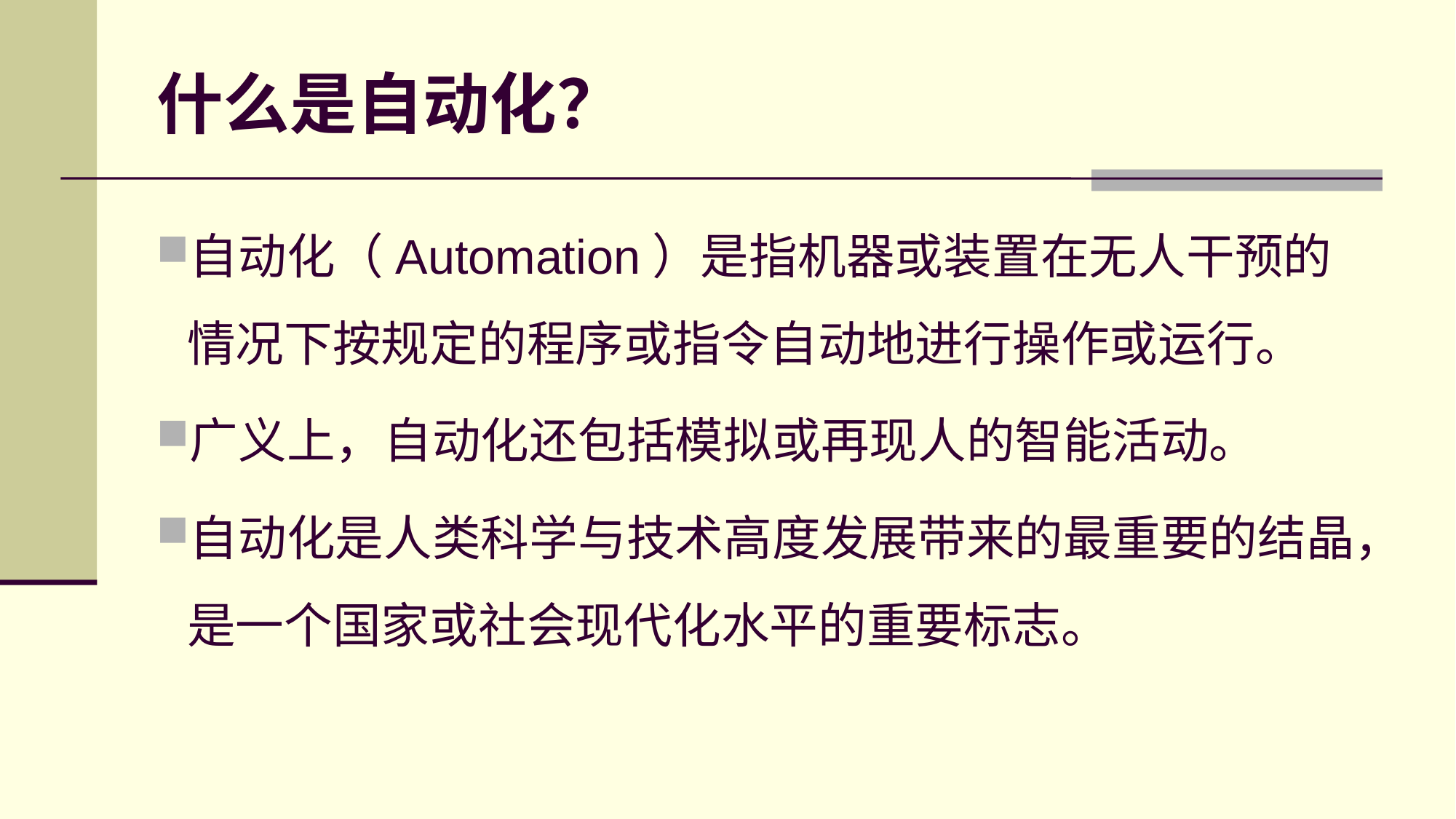

# 什么是自动化？
自动化（Automation）是指机器或装置在无人干预的情况下按规定的程序或指令自动地进行操作或运行。
广义上，自动化还包括模拟或再现人的智能活动。
自动化是人类科学与技术高度发展带来的最重要的结晶，是一个国家或社会现代化水平的重要标志。